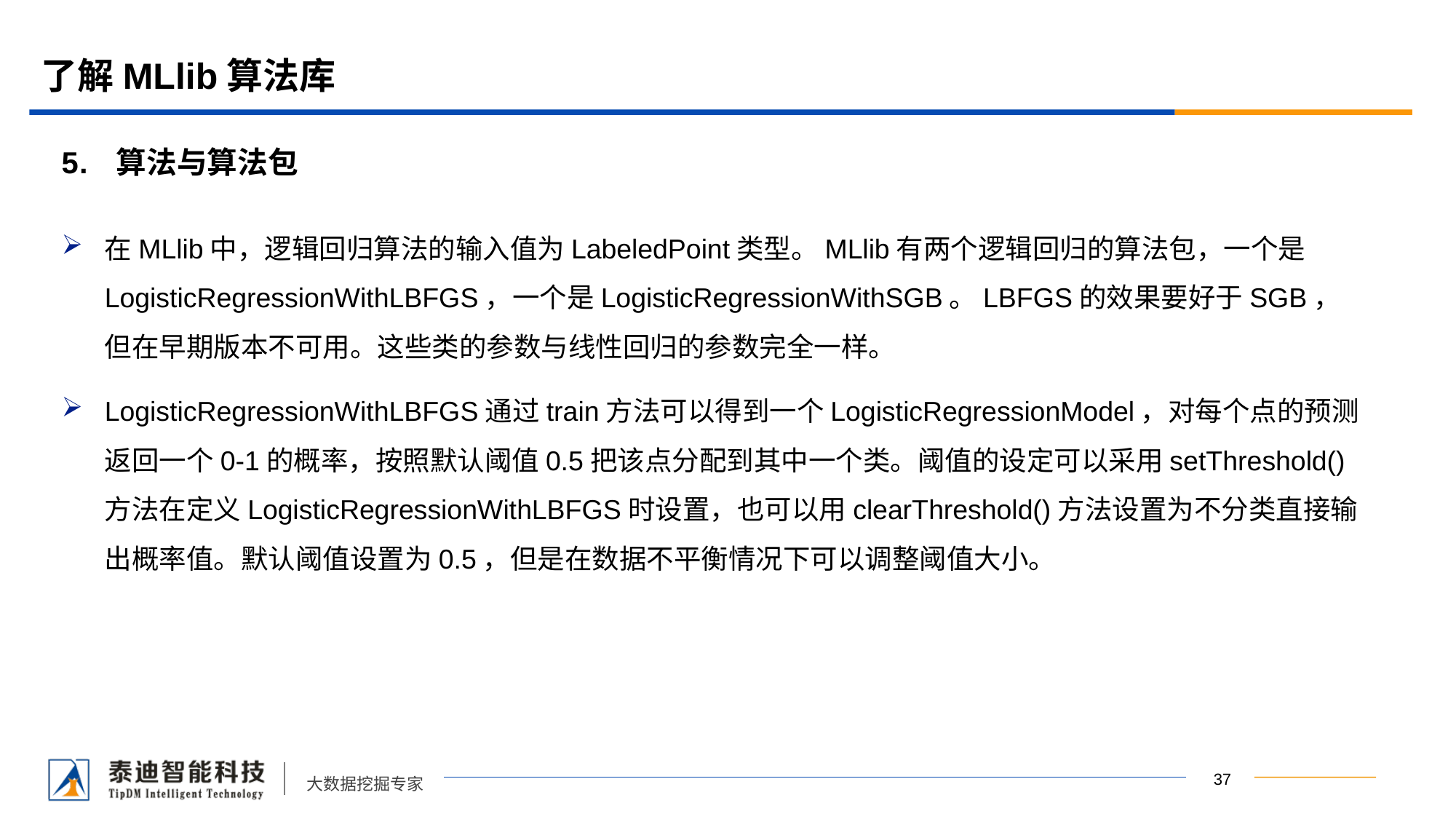

# 了解MLlib算法库
算法与算法包
在MLlib中，逻辑回归算法的输入值为LabeledPoint类型。MLlib有两个逻辑回归的算法包，一个是LogisticRegressionWithLBFGS，一个是LogisticRegressionWithSGB。LBFGS的效果要好于SGB，但在早期版本不可用。这些类的参数与线性回归的参数完全一样。
LogisticRegressionWithLBFGS通过train方法可以得到一个LogisticRegressionModel，对每个点的预测返回一个0-1的概率，按照默认阈值0.5把该点分配到其中一个类。阈值的设定可以采用setThreshold()方法在定义LogisticRegressionWithLBFGS时设置，也可以用clearThreshold()方法设置为不分类直接输出概率值。默认阈值设置为0.5，但是在数据不平衡情况下可以调整阈值大小。